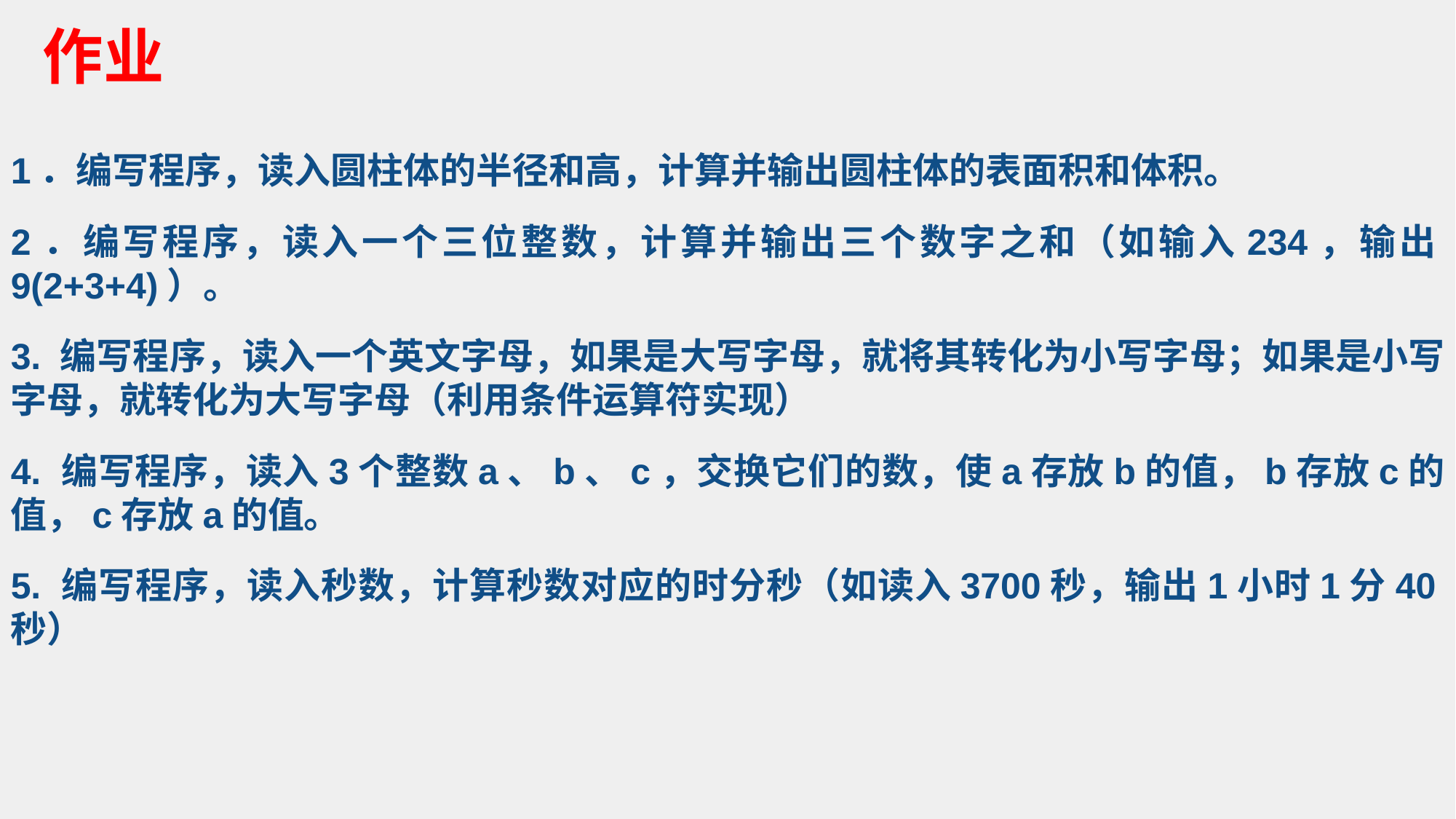

作业
1．编写程序，读入圆柱体的半径和高，计算并输出圆柱体的表面积和体积。
2．编写程序，读入一个三位整数，计算并输出三个数字之和（如输入234，输出9(2+3+4)）。
3. 编写程序，读入一个英文字母，如果是大写字母，就将其转化为小写字母；如果是小写字母，就转化为大写字母（利用条件运算符实现）
4. 编写程序，读入3个整数a、b、c，交换它们的数，使a存放b的值，b存放c的值，c存放a的值。
5. 编写程序，读入秒数，计算秒数对应的时分秒（如读入3700秒，输出1小时1分40秒）